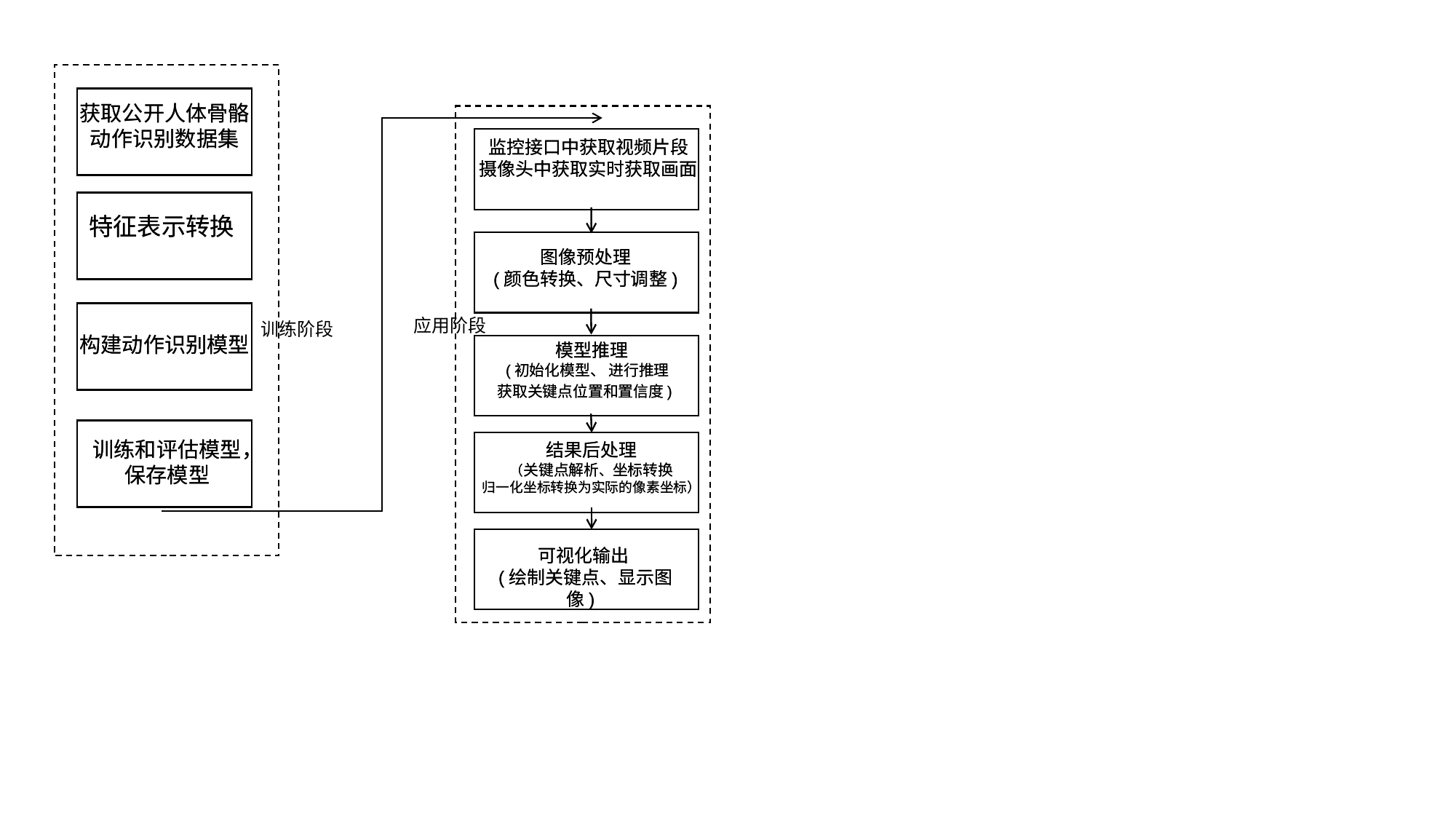

获取公开人体骨骼动作识别数据集

特征表示转换

构建动作识别模型

训练和评估模型，保存模型

获取公开人体骨骼动作识别数据集

特征表示转换

构建动作识别模型

训练和评估模型，保存模型

监控接口中获取视频片段
摄像头中获取实时获取画面

图像预处理
(颜色转换、尺寸调整)
 模型推理
(初始化模型、 进行推理
获取关键点位置和置信度)
结果后处理
（关键点解析、坐标转换
归一化坐标转换为实际的像素坐标）
可视化输出
(绘制关键点、显示图像)

监控接口中获取视频片段
摄像头中获取实时获取画面

图像预处理
(颜色转换、尺寸调整)
 模型推理
(初始化模型、 进行推理
获取关键点位置和置信度)
结果后处理
（关键点解析、坐标转换
归一化坐标转换为实际的像素坐标）
可视化输出
(绘制关键点、显示图像)
应用阶段
训练阶段